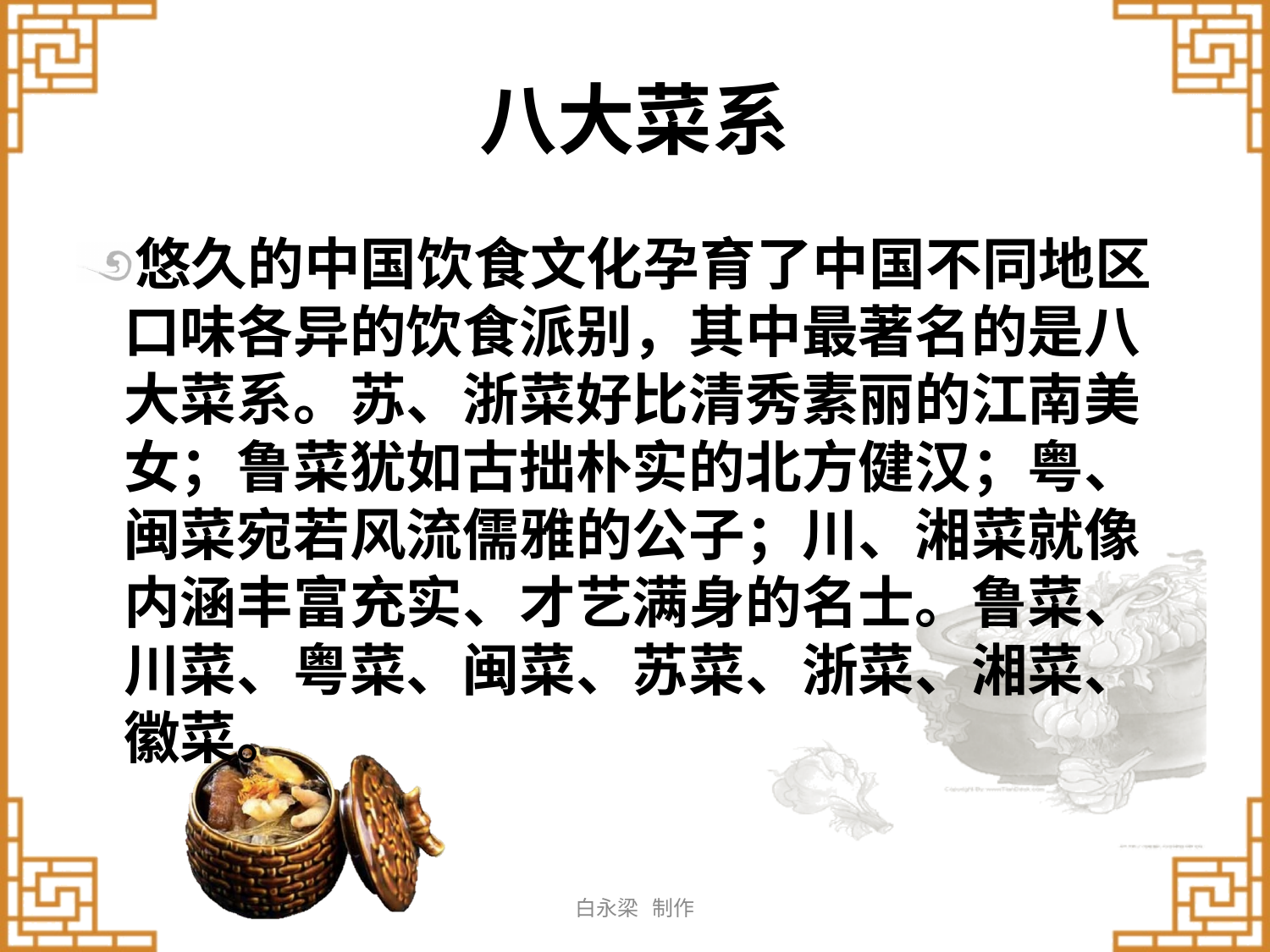

# 八大菜系
悠久的中国饮食文化孕育了中国不同地区口味各异的饮食派别，其中最著名的是八大菜系。苏、浙菜好比清秀素丽的江南美女；鲁菜犹如古拙朴实的北方健汉；粤、闽菜宛若风流儒雅的公子；川、湘菜就像内涵丰富充实、才艺满身的名士。鲁菜、川菜、粤菜、闽菜、苏菜、浙菜、湘菜、徽菜。
白永梁  制作